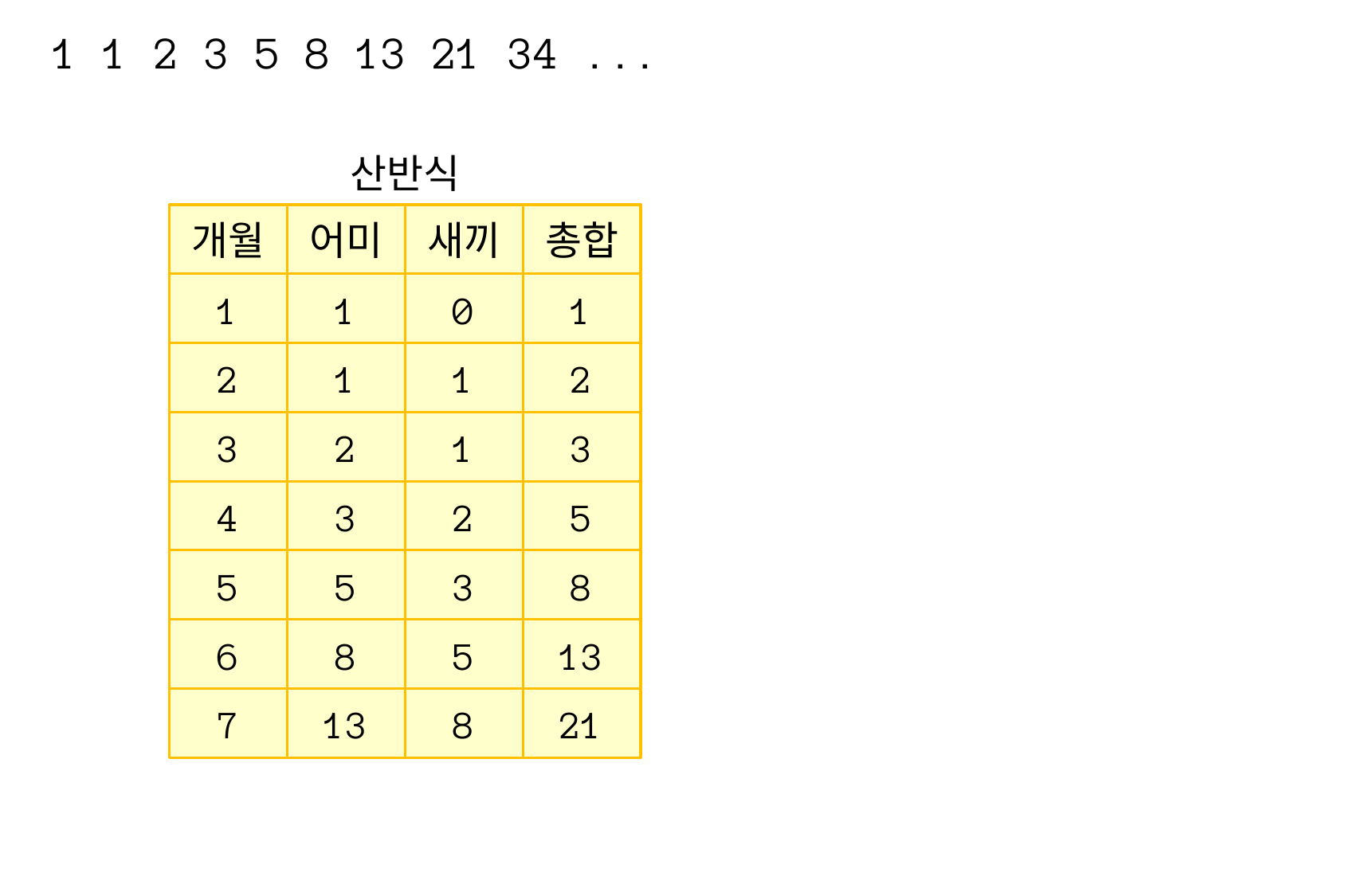

1 1 2 3 5 8 13 21 34 ...
산반식
개월
어미
새끼
총합
1
1
0
1
2
1
1
2
3
2
1
3
4
3
2
5
5
5
3
8
6
8
5
13
7
13
8
21